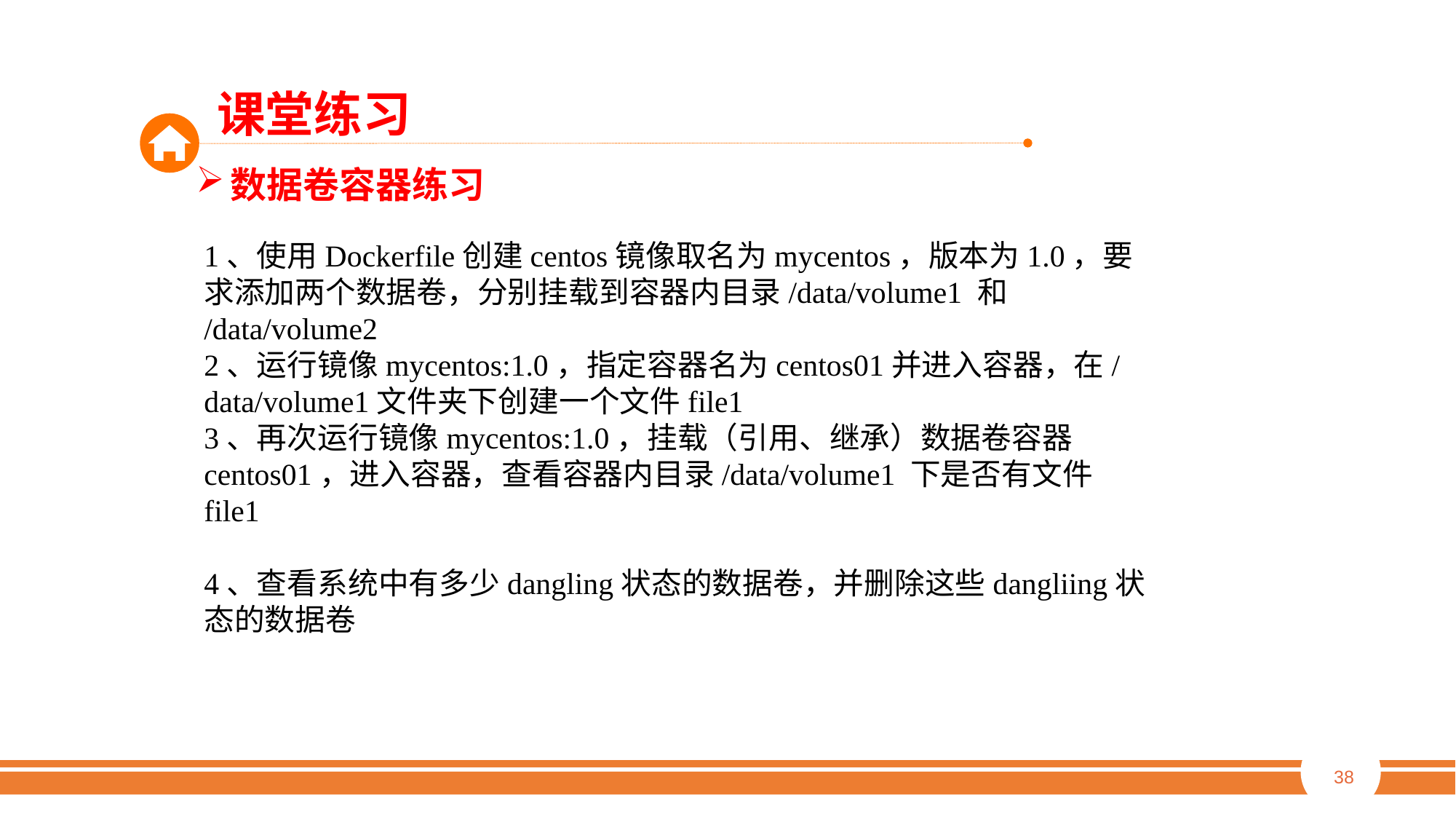

课堂练习
数据卷容器练习
1、使用Dockerfile创建centos镜像取名为mycentos，版本为1.0，要求添加两个数据卷，分别挂载到容器内目录/data/volume1 和 /data/volume2
2、运行镜像mycentos:1.0，指定容器名为centos01并进入容器，在/data/volume1文件夹下创建一个文件file1
3、再次运行镜像mycentos:1.0，挂载（引用、继承）数据卷容器centos01，进入容器，查看容器内目录/data/volume1 下是否有文件file1

4、查看系统中有多少dangling状态的数据卷，并删除这些dangliing状态的数据卷

38